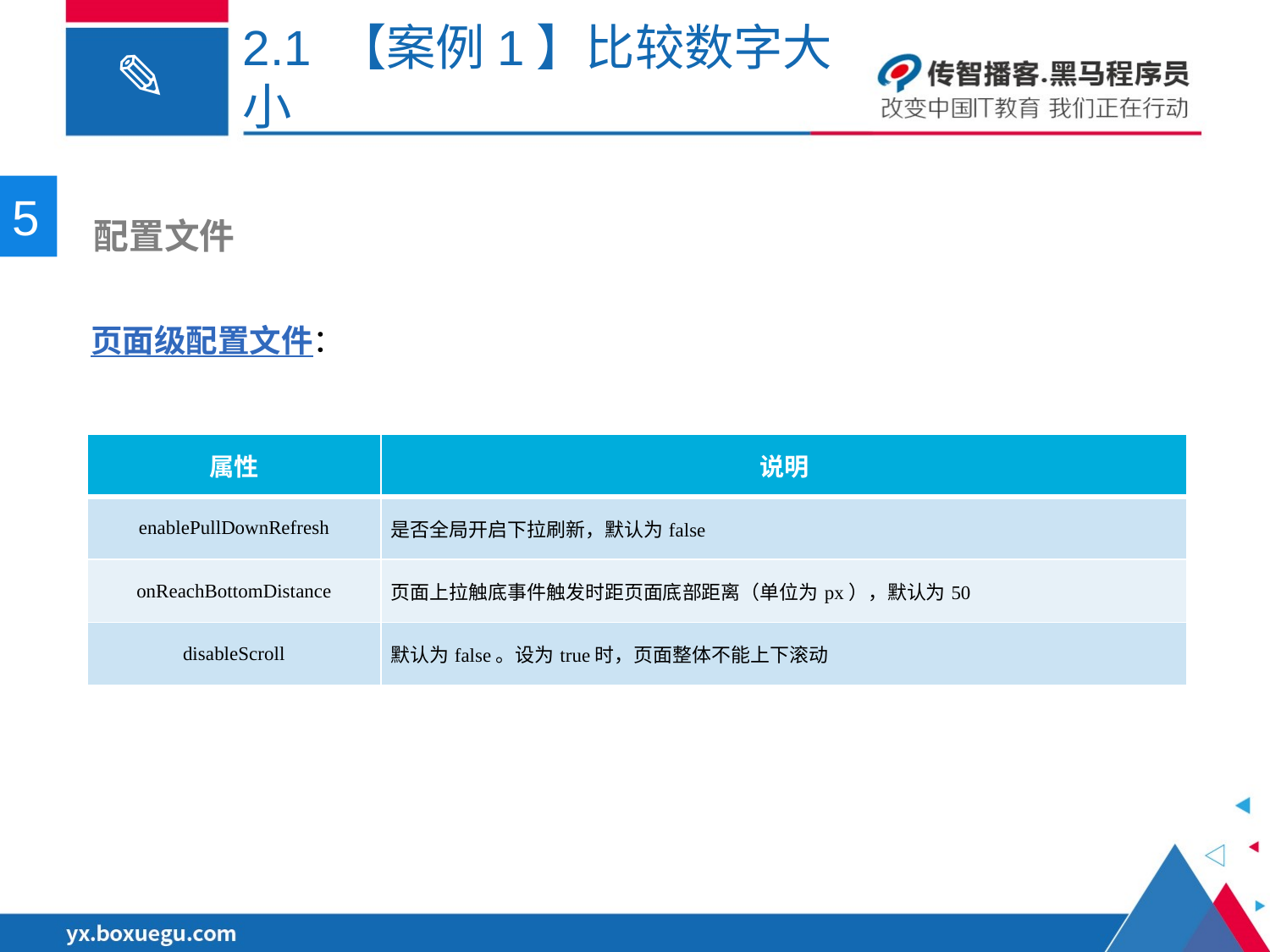

# 2.1 【案例1】比较数字大小

5
  配置文件
页面级配置文件：
| 属性 | 说明 |
| --- | --- |
| enablePullDownRefresh | 是否全局开启下拉刷新，默认为false |
| onReachBottomDistance | 页面上拉触底事件触发时距页面底部距离（单位为px），默认为50 |
| disableScroll | 默认为false。设为true时，页面整体不能上下滚动 |